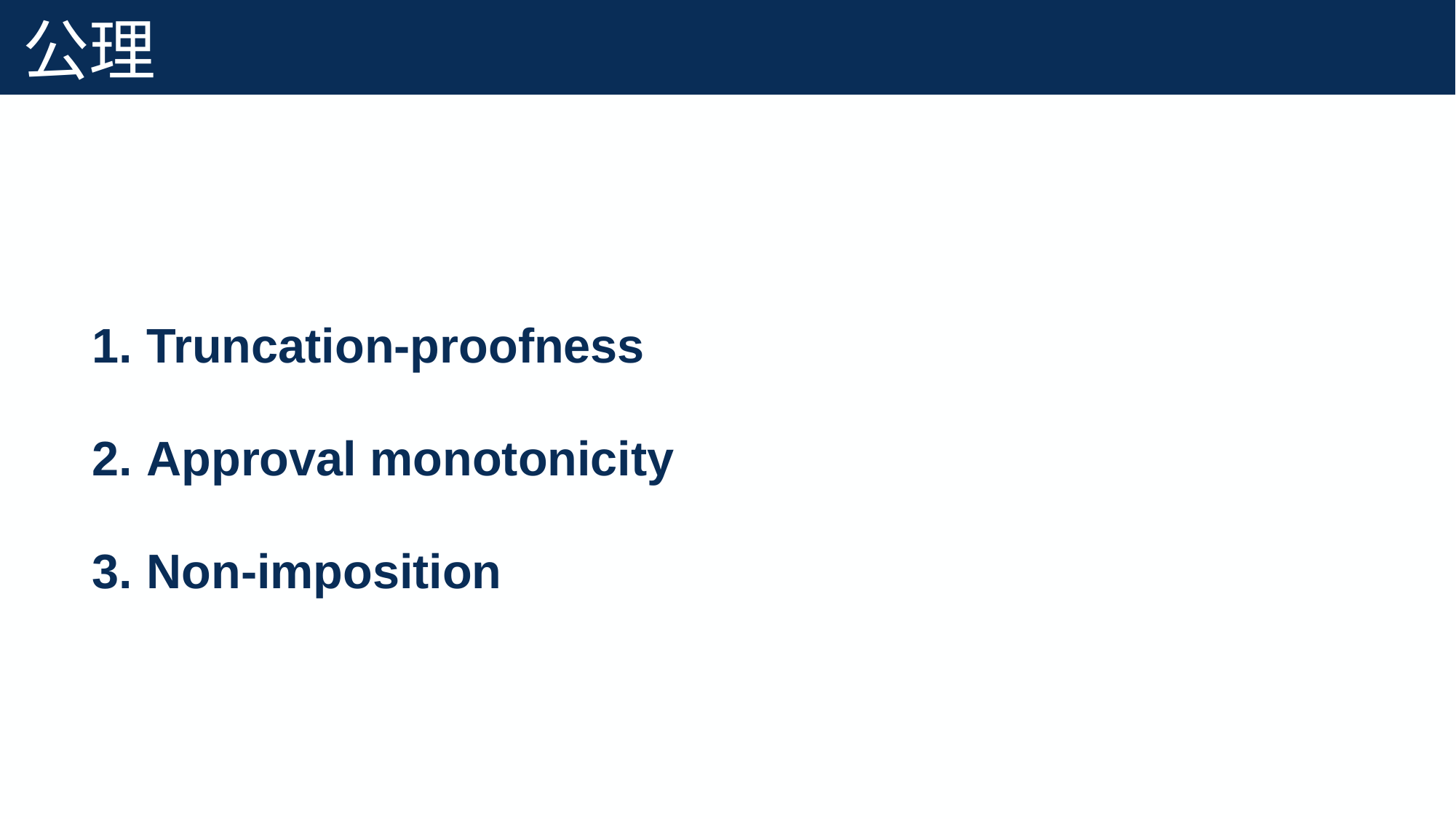

# 公理
28
Truncation-proofness
Approval monotonicity
Non-imposition